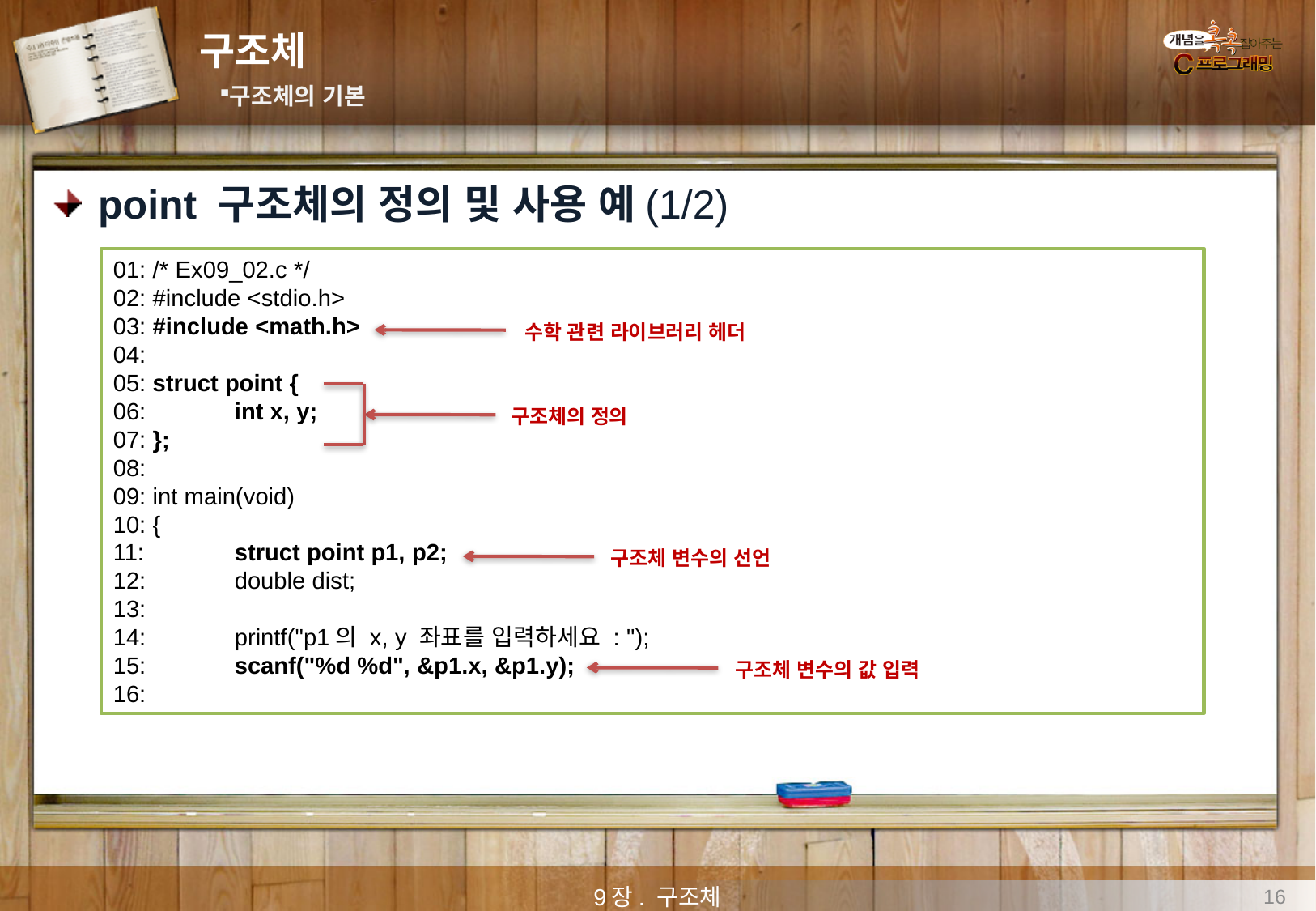

# 구조체
구조체의 기본
point 구조체의 정의 및 사용 예(1/2)
01: /* Ex09_02.c */
02: #include <stdio.h>
03: #include <math.h>
04:
05: struct point {
06: 	int x, y;
07: };
08:
09: int main(void)
10: {
11: 	struct point p1, p2;
12: 	double dist;
13:
14: 	printf("p1의 x, y 좌표를 입력하세요 : ");
15: 	scanf("%d %d", &p1.x, &p1.y);
16:
수학 관련 라이브러리 헤더
구조체의 정의
구조체 변수의 선언
구조체 변수의 값 입력
9장. 구조체
16